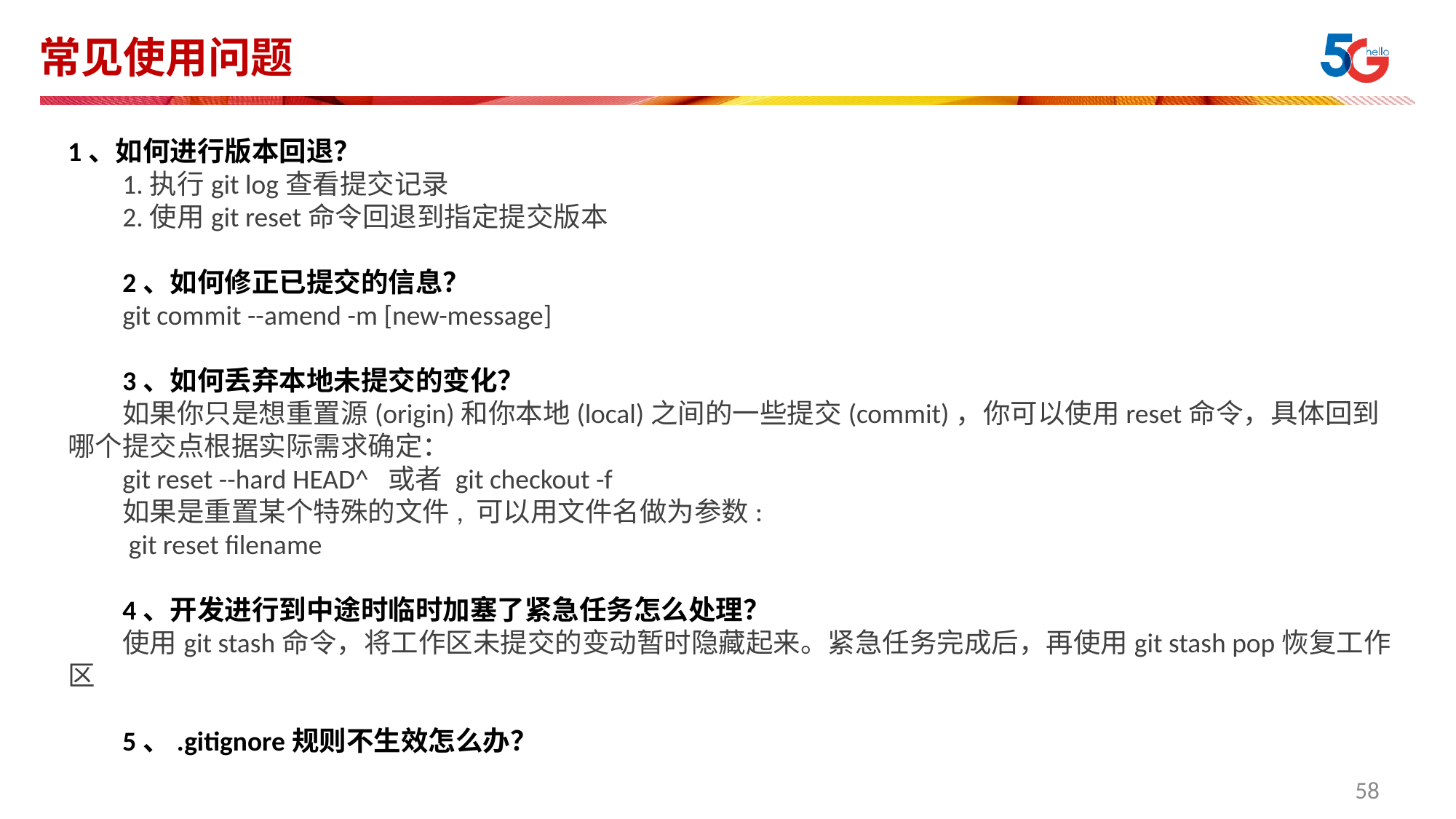

# 常见使用问题
1、如何进行版本回退？
1.执行git log查看提交记录
2.使用git reset命令回退到指定提交版本

2、如何修正已提交的信息？
git commit --amend -m [new-message]

3、如何丢弃本地未提交的变化？
如果你只是想重置源(origin)和你本地(local)之间的一些提交(commit)，你可以使用reset命令，具体回到哪个提交点根据实际需求确定：
git reset --hard HEAD^  或者 git checkout -f
如果是重置某个特殊的文件, 可以用文件名做为参数:
 git reset filename

4、开发进行到中途时临时加塞了紧急任务怎么处理？
使用git stash命令，将工作区未提交的变动暂时隐藏起来。紧急任务完成后，再使用git stash pop恢复工作区

5、.gitignore规则不生效怎么办？